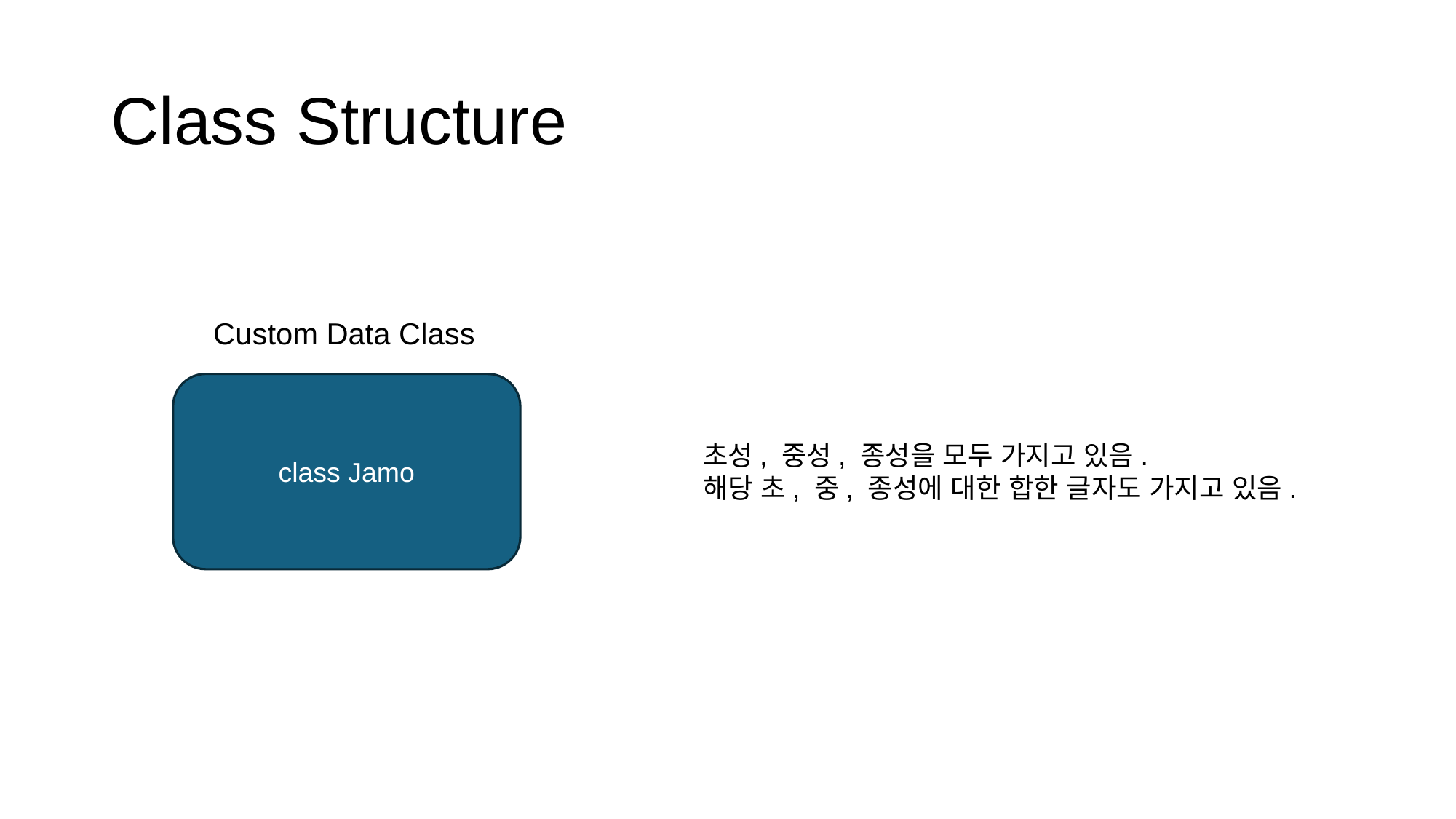

# Class Structure
Custom Data Class
class Jamo
초성, 중성, 종성을 모두 가지고 있음.
해당 초, 중, 종성에 대한 합한 글자도 가지고 있음.